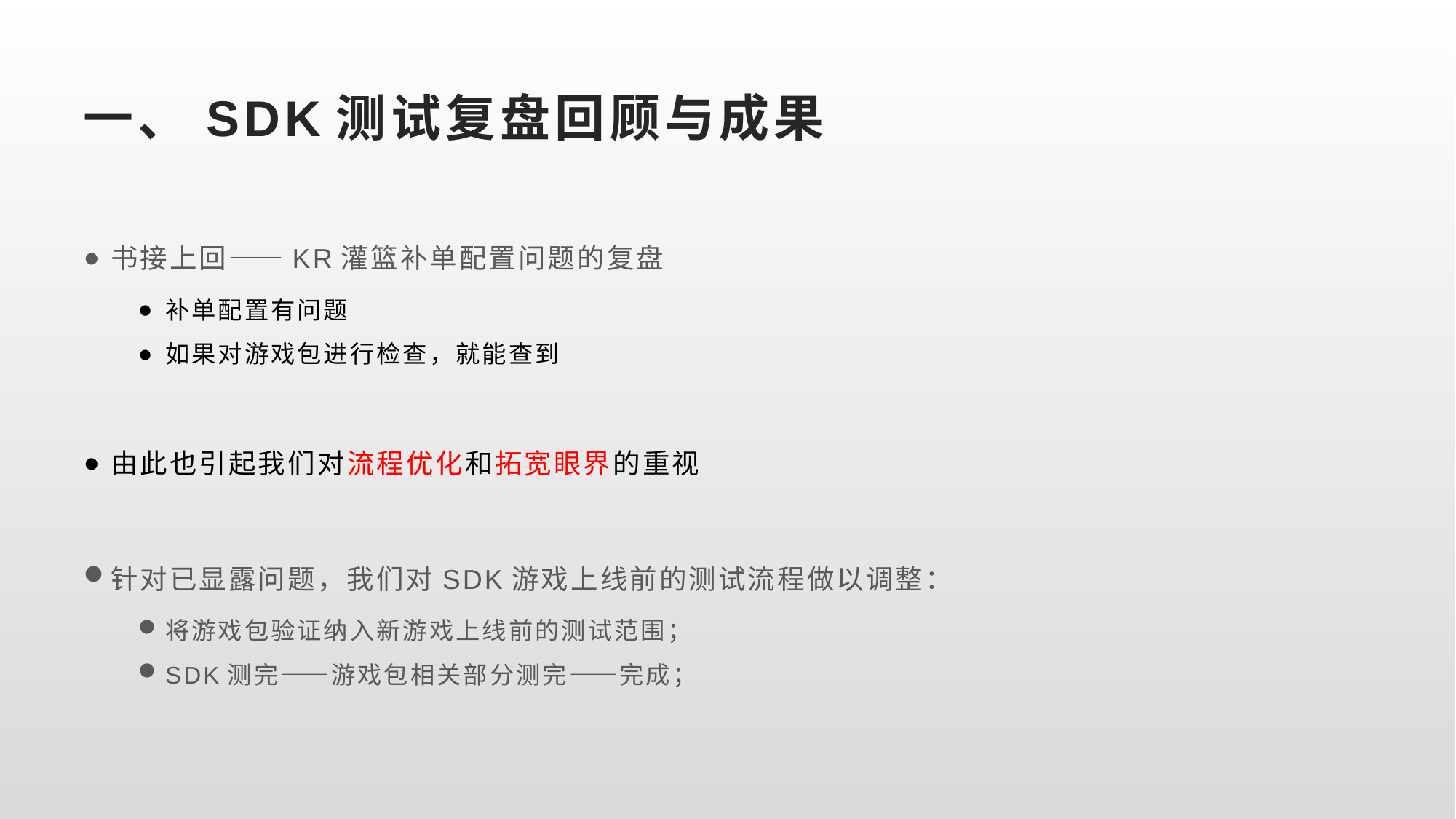

# 一、SDK测试复盘回顾与成果

书接上回——KR灌篮补单配置问题的复盘
补单配置有问题
如果对游戏包进行检查，就能查到

由此也引起我们对流程优化和拓宽眼界的重视

针对已显露问题，我们对SDK游戏上线前的测试流程做以调整：
将游戏包验证纳入新游戏上线前的测试范围；
SDK测完——游戏包相关部分测完——完成；